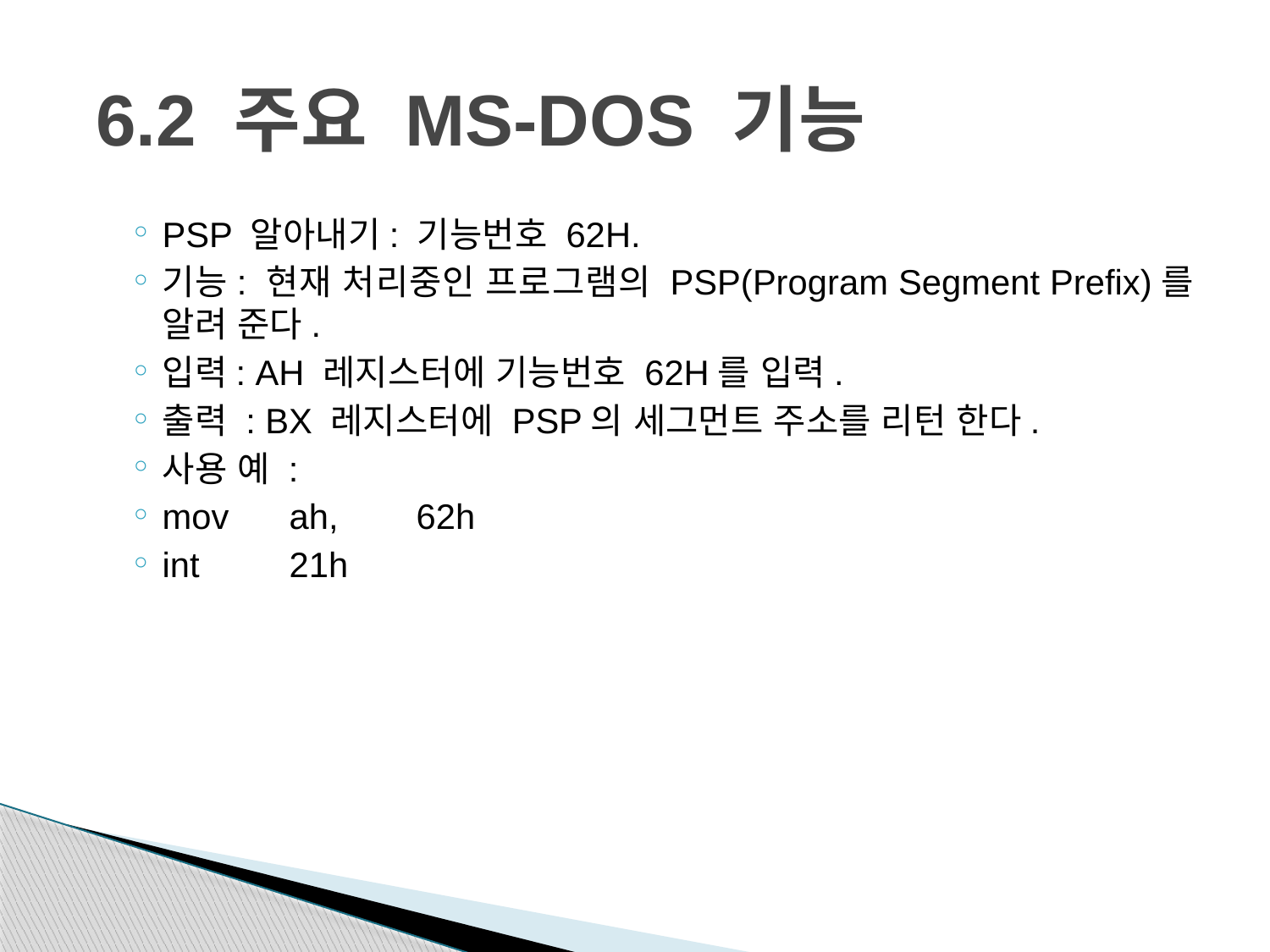

# 6.2 주요 MS-DOS 기능
PSP 알아내기: 기능번호 62H.
기능: 현재 처리중인 프로그램의 PSP(Program Segment Prefix)를 알려 준다.
입력: AH 레지스터에 기능번호 62H를 입력.
출력 : BX 레지스터에 PSP의 세그먼트 주소를 리턴 한다.
사용 예 :
mov	ah, 	62h
int	21h